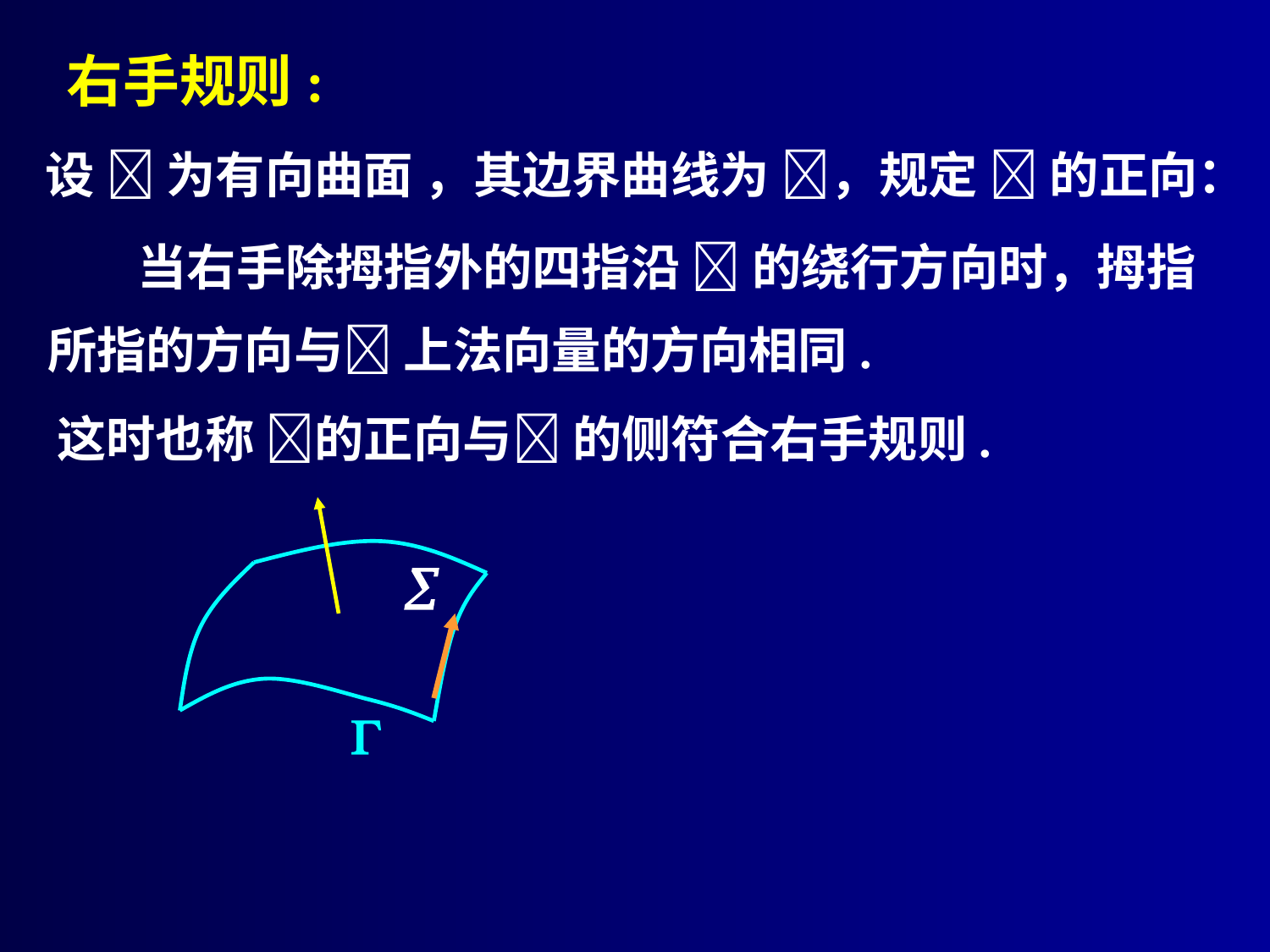

# 右手规则:
设 ∑ 为有向曲面 ，其边界曲线为 Γ，规定 Γ 的正向：
       当右手除拇指外的四指沿 Γ 的绕行方向时，拇指
所指的方向与∑ 上法向量的方向相同.
这时也称 Γ的正向与∑ 的侧符合右手规则.

∑

Γ